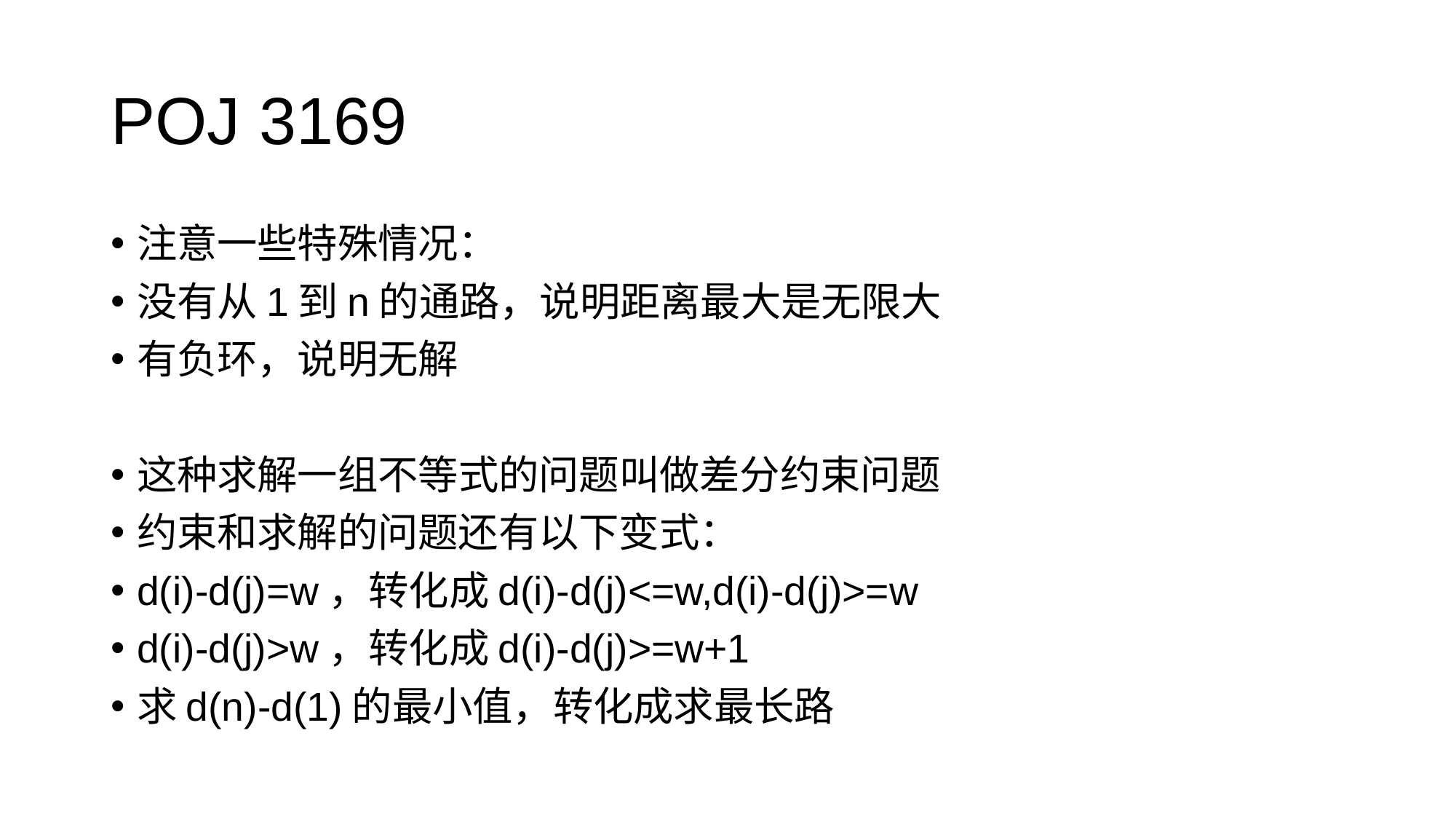

# POJ 3169
注意一些特殊情况：
没有从1到n的通路，说明距离最大是无限大
有负环，说明无解

这种求解一组不等式的问题叫做差分约束问题
约束和求解的问题还有以下变式：
d(i)-d(j)=w，转化成d(i)-d(j)<=w,d(i)-d(j)>=w
d(i)-d(j)>w，转化成d(i)-d(j)>=w+1
求d(n)-d(1)的最小值，转化成求最长路